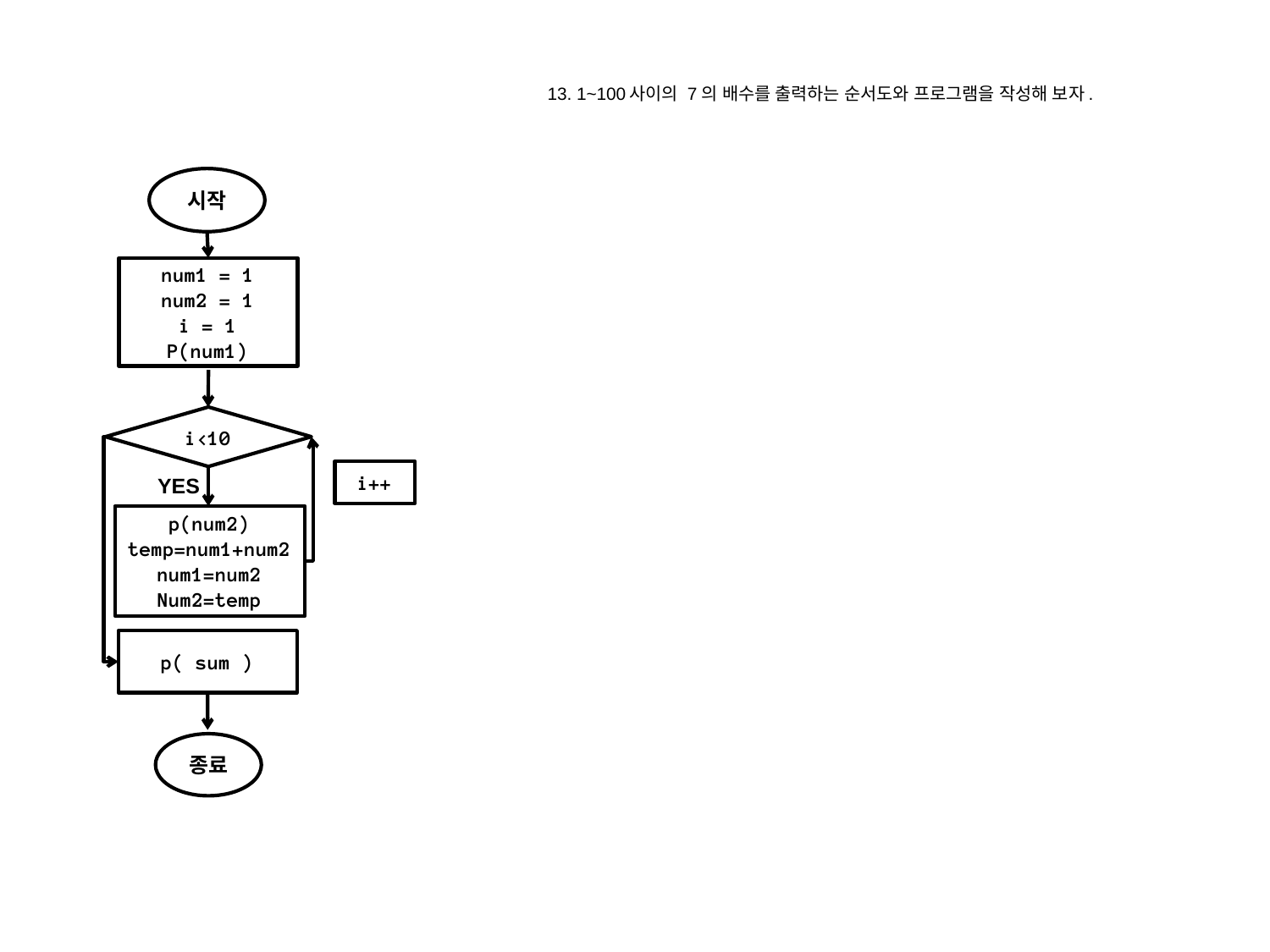

13. 1~100사이의 7의 배수를 출력하는 순서도와 프로그램을 작성해 보자.
시작
num1 = 1
num2 = 1
i = 1
P(num1)
i<10
i++
YES
p(num2)
temp=num1+num2
num1=num2
Num2=temp
p( sum )
종료